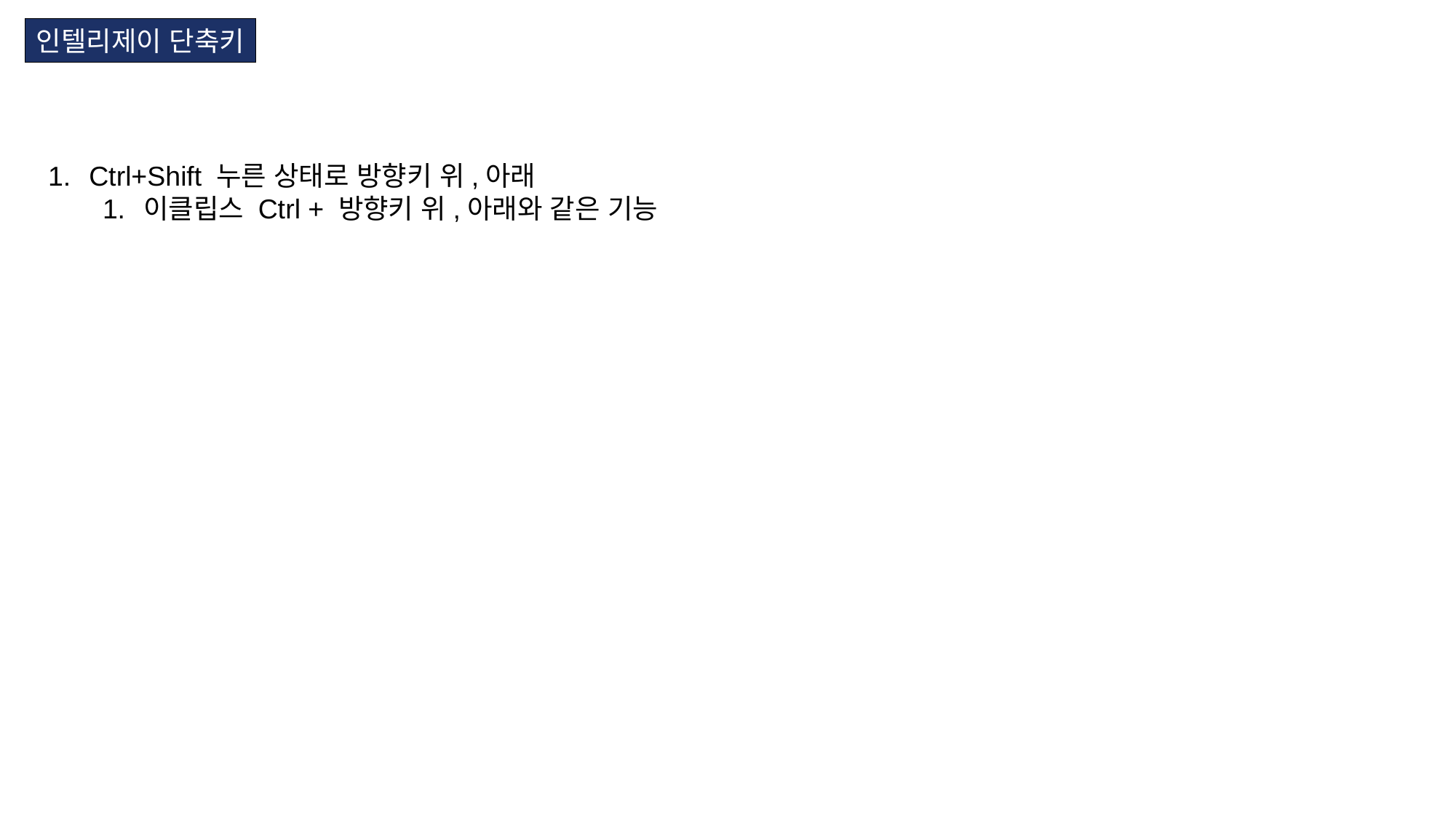

인텔리제이 단축키
Ctrl+Shift 누른 상태로 방향키 위,아래
이클립스 Ctrl + 방향키 위,아래와 같은 기능